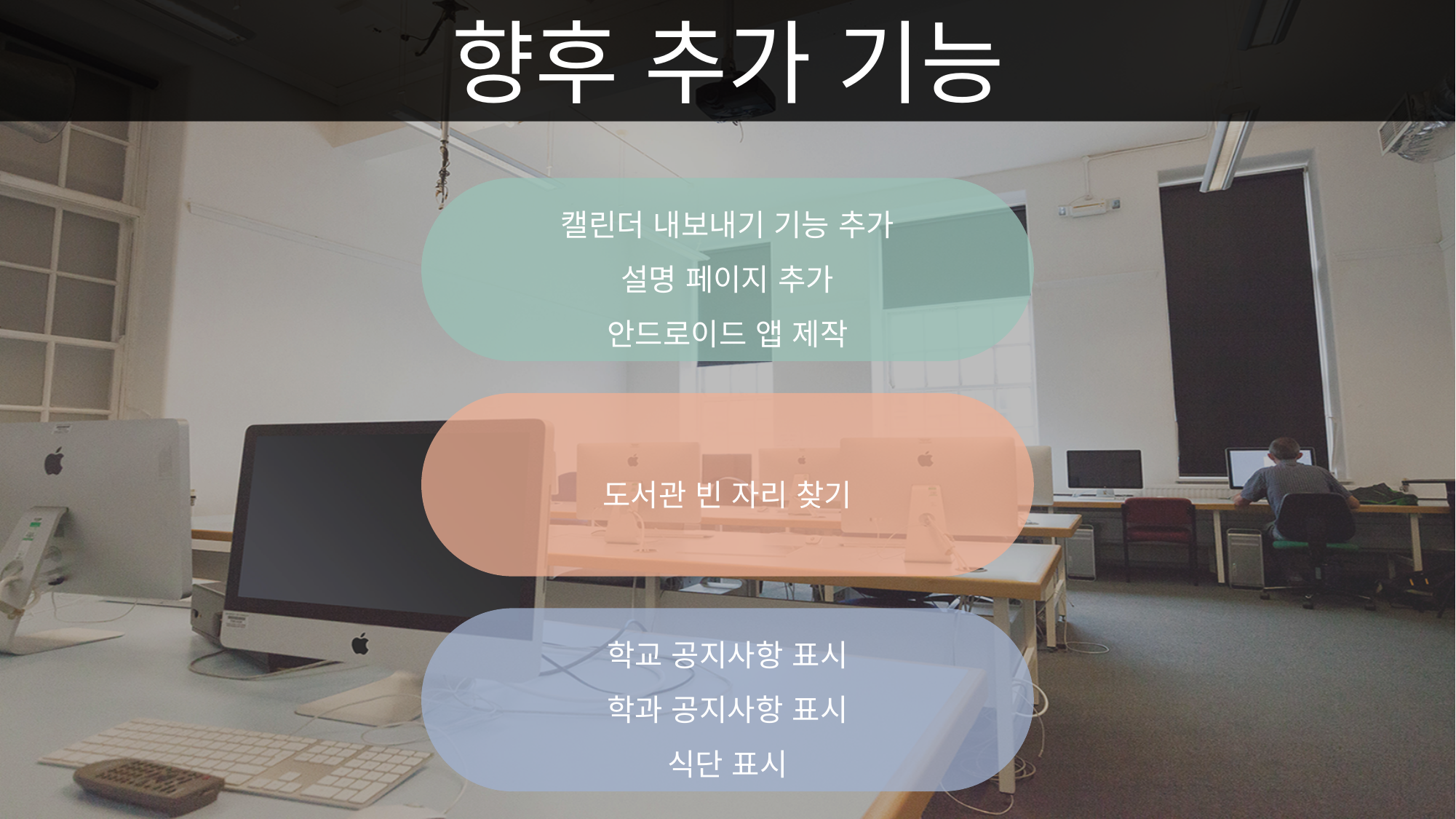

향후 추가 기능
캘린더 내보내기 기능 추가
설명 페이지 추가
안드로이드 앱 제작
도서관 빈 자리 찾기
학교 공지사항 표시
학과 공지사항 표시
식단 표시